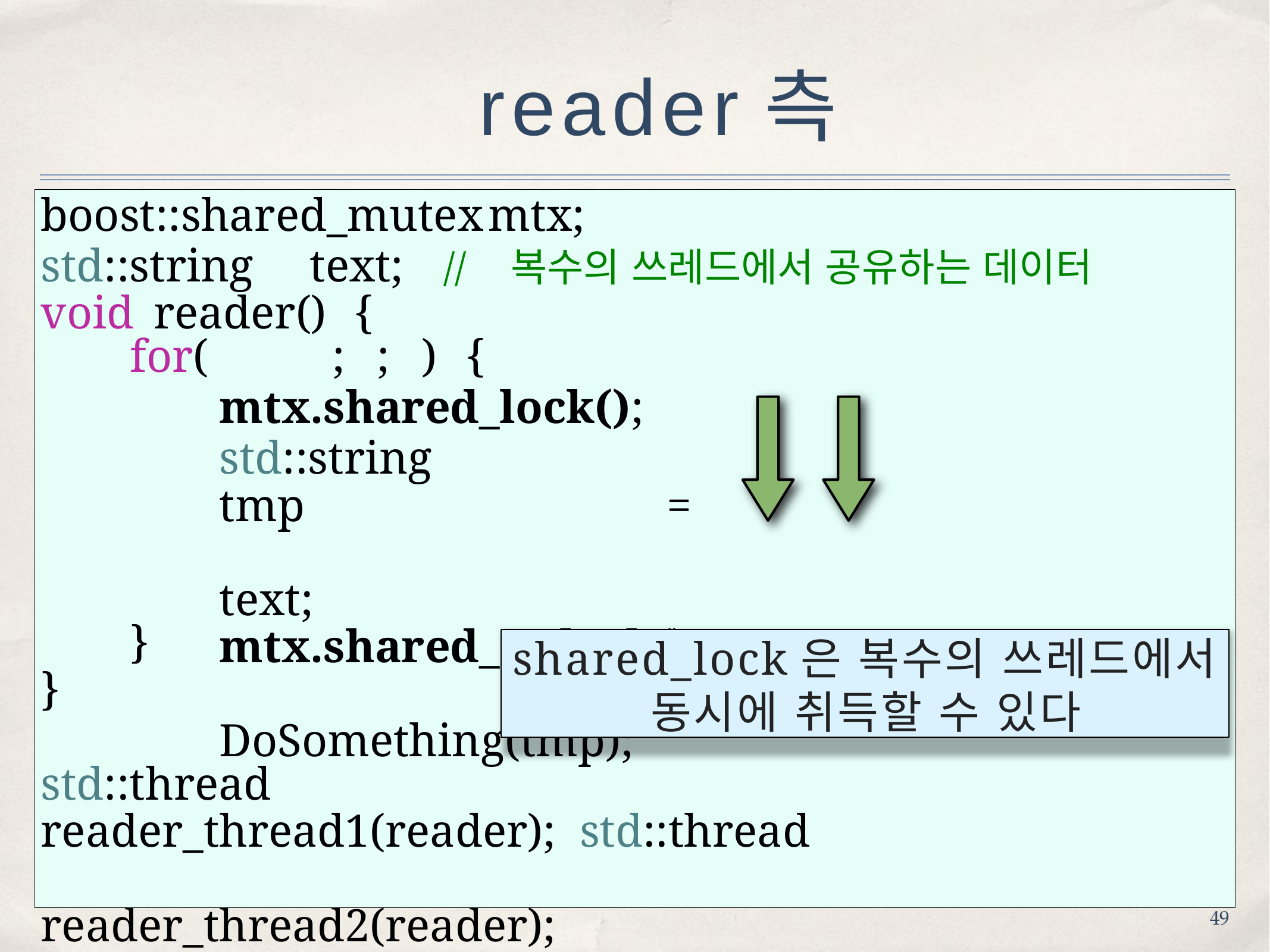

# reader측

boost::shared_mutex	mtx;
std::string	text;	//	복수의 쓰레드에서 공유하는 데이터 void	reader()	{
for(	;	;	)	{
mtx.shared_lock();
std::string	tmp	=	text;  mtx.shared_unlock();
DoSomething(tmp);

}
shared_lock은 복수의 쓰레드에서 동시에 취득할 수 있다
}
std::thread	reader_thread1(reader);  std::thread	reader_thread2(reader);
//...
49